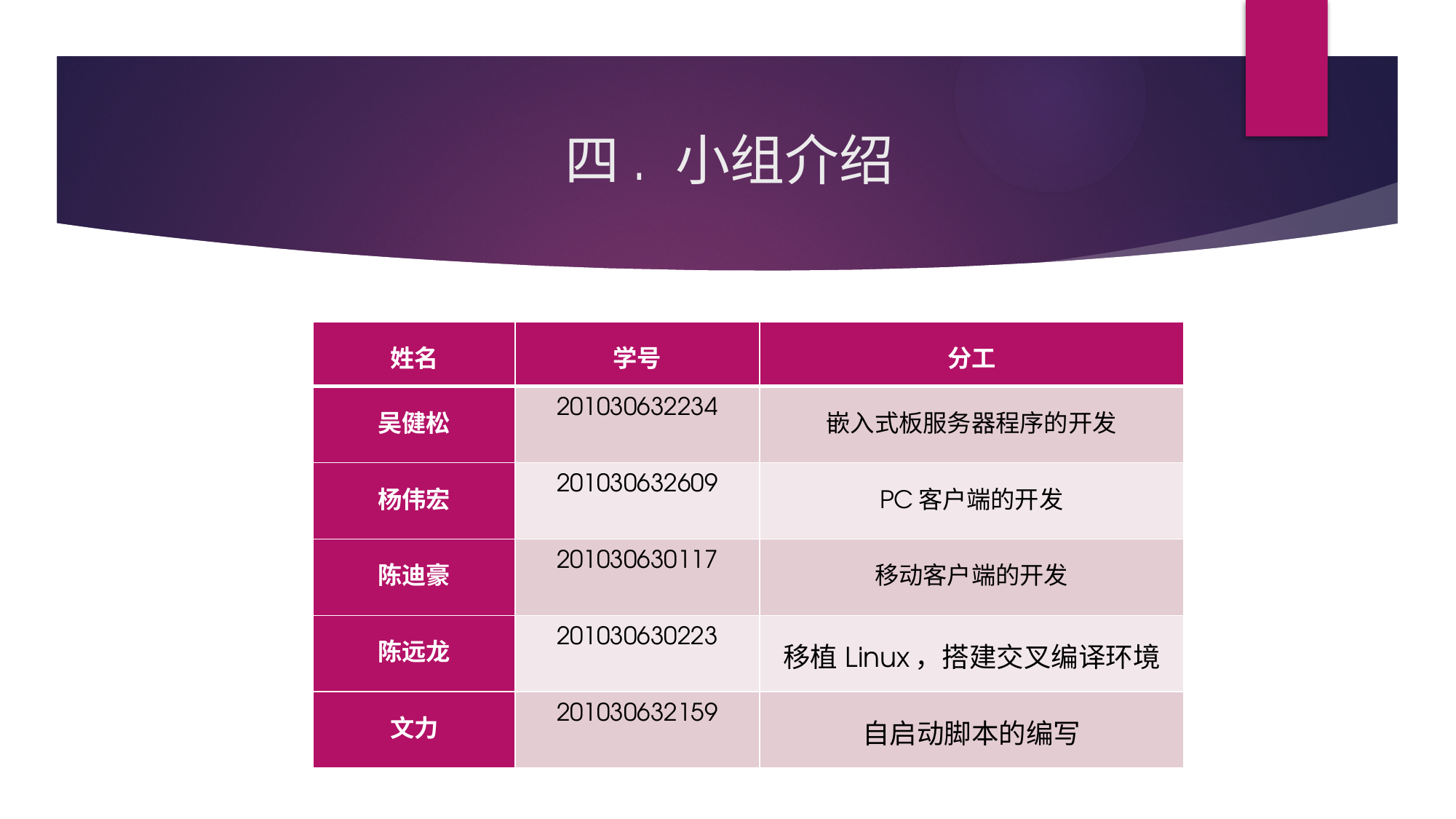

# 四. 小组介绍
| 姓名 | 学号 | 分工 |
| --- | --- | --- |
| 吴健松 | 201030632234 | 嵌入式板服务器程序的开发 |
| 杨伟宏 | 201030632609 | PC客户端的开发 |
| 陈迪豪 | 201030630117 | 移动客户端的开发 |
| 陈远龙 | 201030630223 | 移植Linux，搭建交叉编译环境 |
| 文力 | 201030632159 | 自启动脚本的编写 |